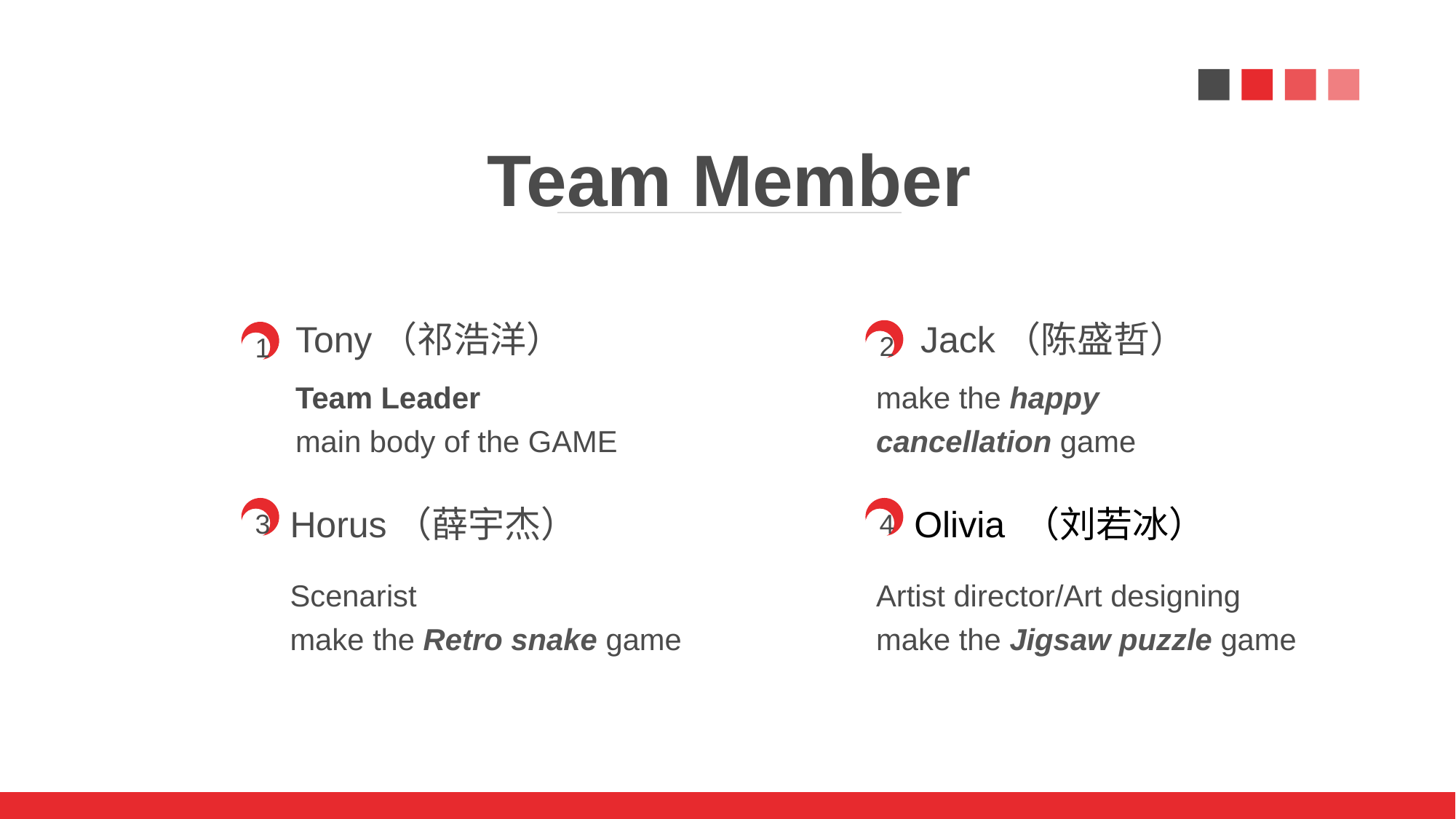

Team Member
Tony（祁浩洋）
Jack（陈盛哲）

2

1
make the happy cancellation game
Team Leader
main body of the GAME
Horus（薛宇杰）
Olivia （刘若冰）

3

4
Scenarist
make the Retro snake game
Artist director/Art designing
make the Jigsaw puzzle game